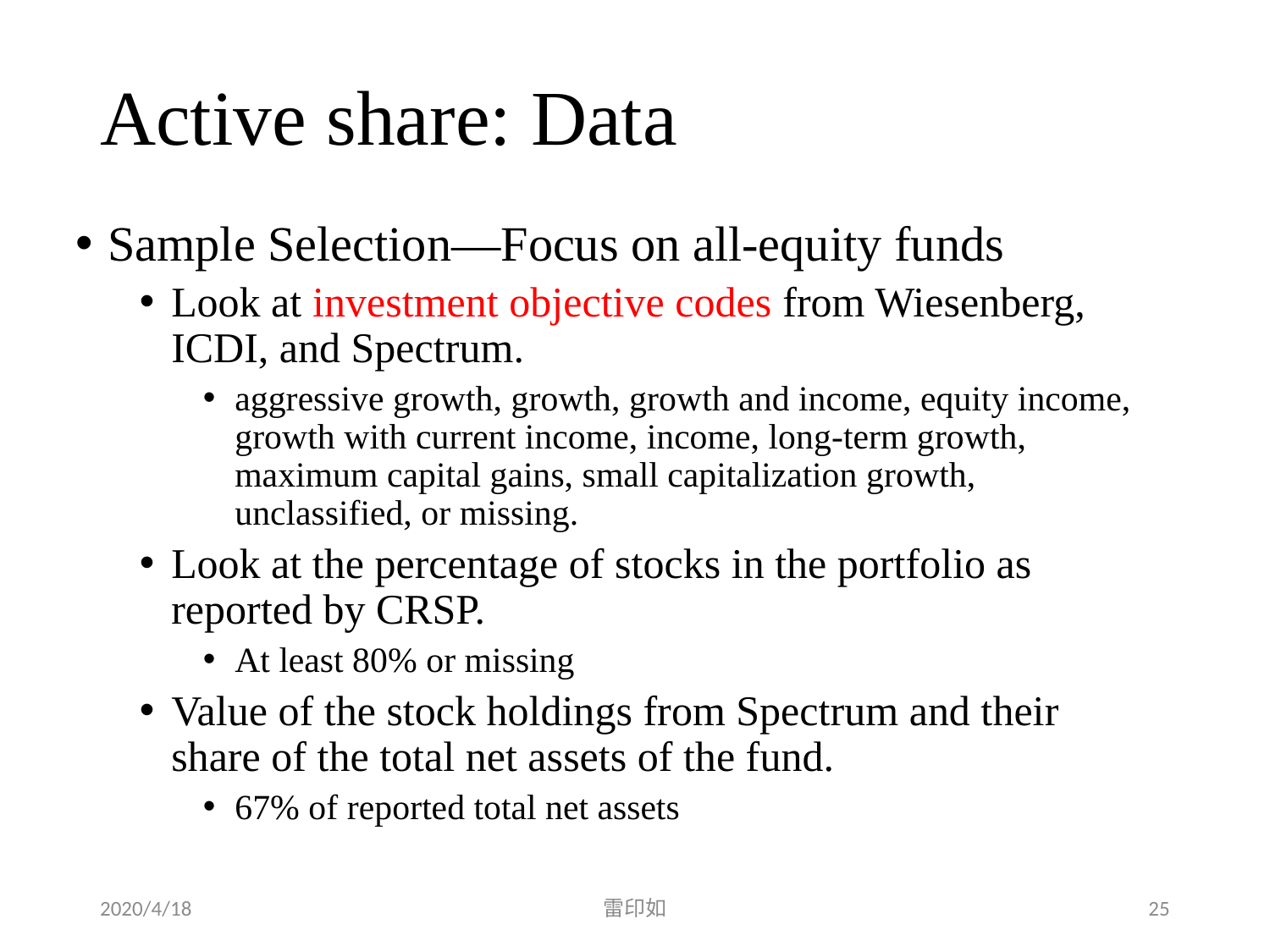

# Active share: Data
Sample Selection—Focus on all-equity funds
Look at investment objective codes from Wiesenberg, ICDI, and Spectrum.
aggressive growth, growth, growth and income, equity income, growth with current income, income, long-term growth, maximum capital gains, small capitalization growth, unclassified, or missing.
Look at the percentage of stocks in the portfolio as reported by CRSP.
At least 80% or missing
Value of the stock holdings from Spectrum and their share of the total net assets of the fund.
67% of reported total net assets
2020/4/18
雷印如
25